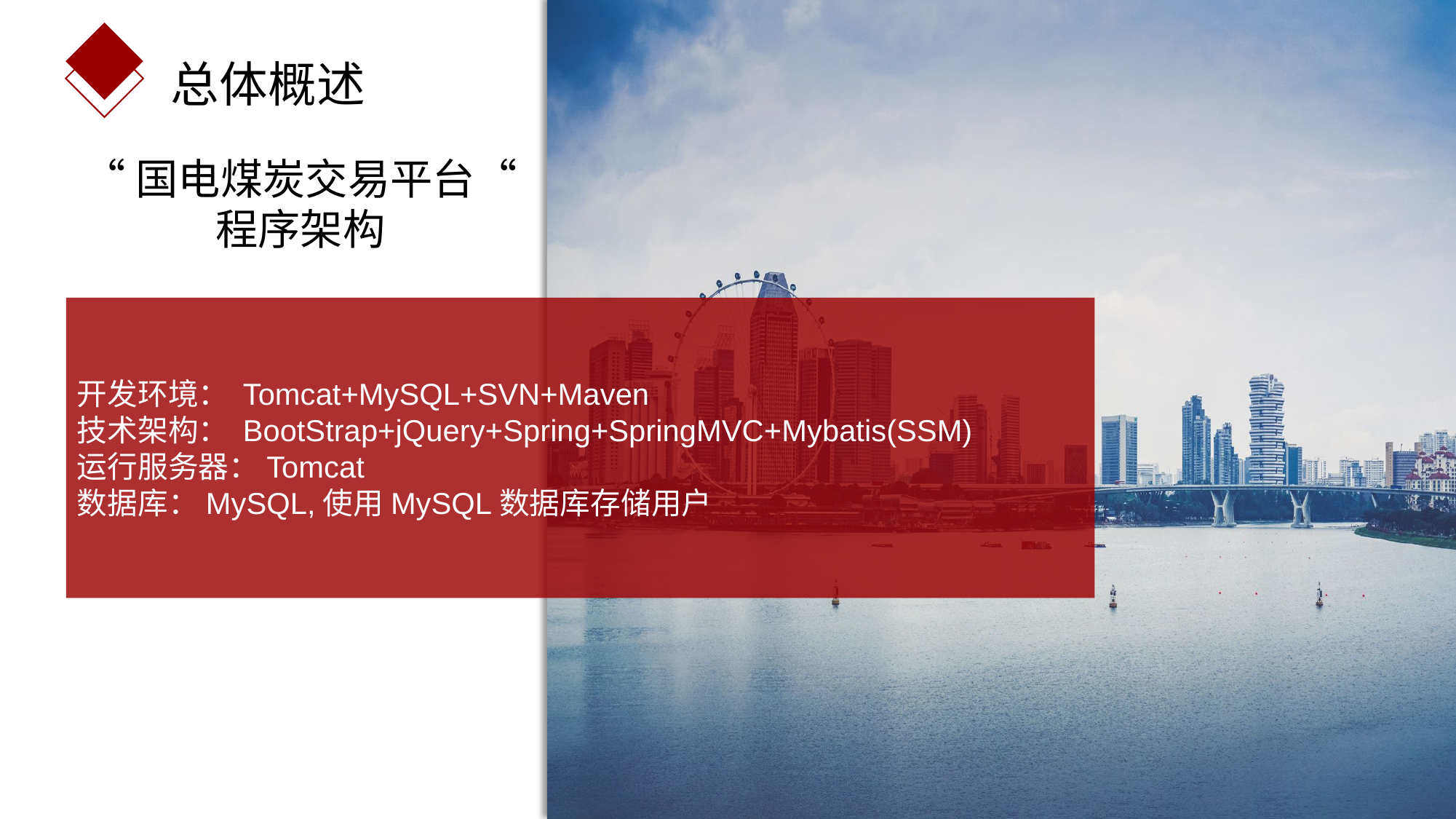

总体概述
“国电煤炭交易平台“
程序架构

开发环境： Tomcat+MySQL+SVN+Maven
技术架构： BootStrap+jQuery+Spring+SpringMVC+Mybatis(SSM)
运行服务器：Tomcat
数据库：MySQL,使用MySQL数据库存储用户